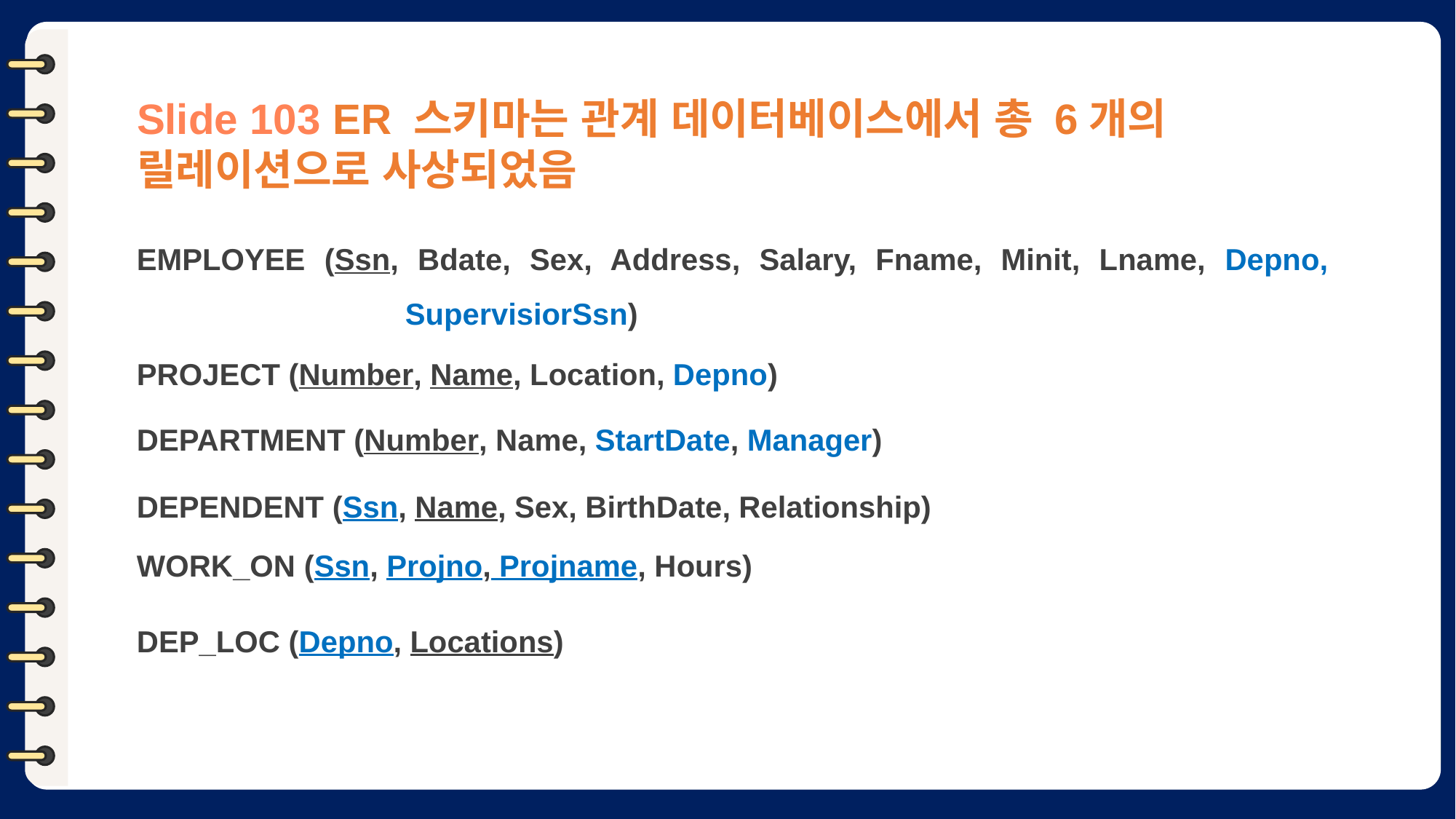

Slide 103 ER 스키마는 관계 데이터베이스에서 총 6개의 릴레이션으로 사상되었음
EMPLOYEE (Ssn, Bdate, Sex, Address, Salary, Fname, Minit, Lname, Depno, 		      SupervisiorSsn)
PROJECT (Number, Name, Location, Depno)
DEPARTMENT (Number, Name, StartDate, Manager)
DEPENDENT (Ssn, Name, Sex, BirthDate, Relationship)
WORK_ON (Ssn, Projno, Projname, Hours)
DEP_LOC (Depno, Locations)